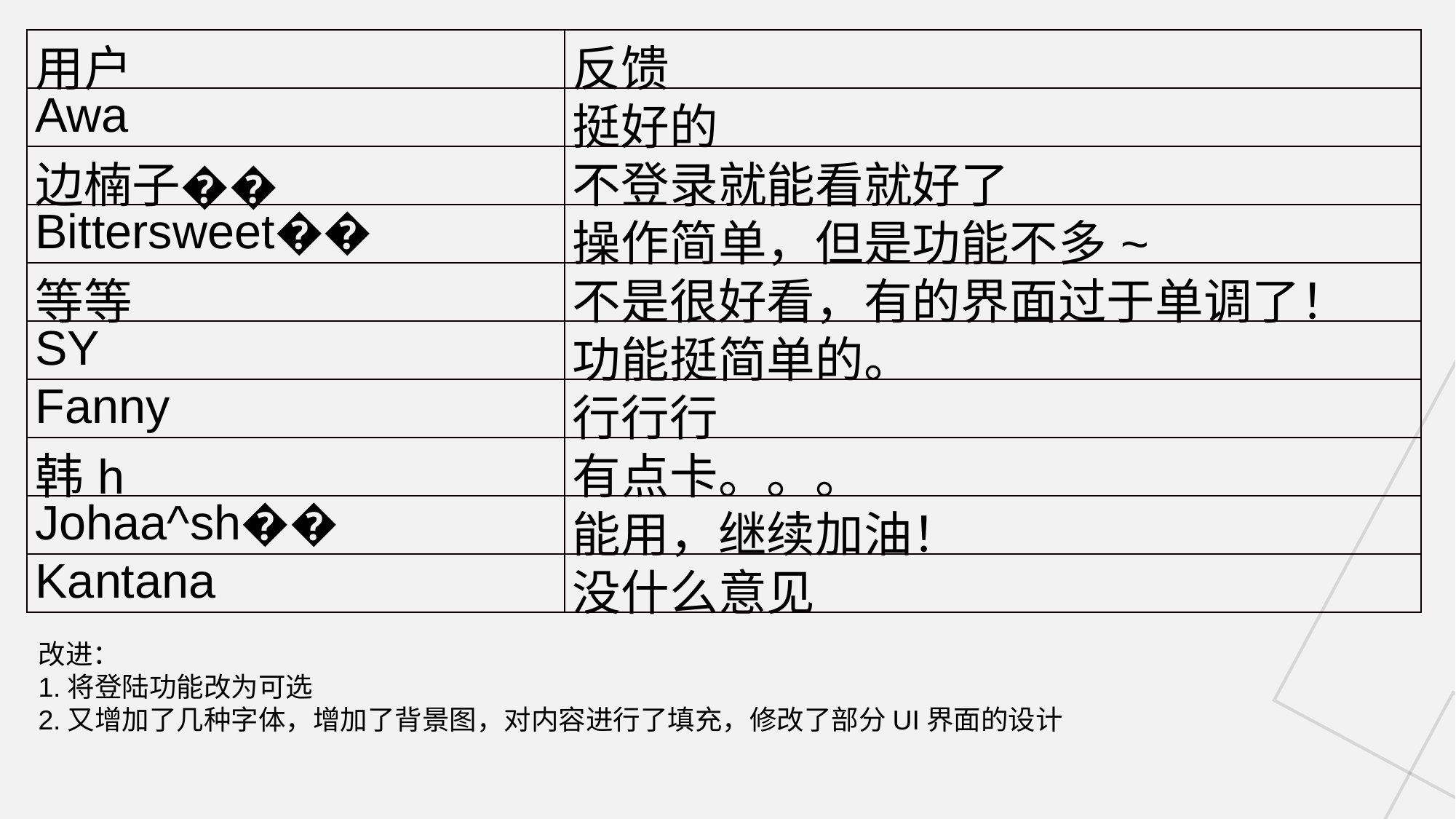

| 用户 | 反馈 |
| --- | --- |
| Awa | 挺好的 |
| 边楠子�� | 不登录就能看就好了 |
| Bittersweet�� | 操作简单，但是功能不多~ |
| 等等 | 不是很好看，有的界面过于单调了！ |
| SY | 功能挺简单的。 |
| Fanny | 行行行 |
| 韩h | 有点卡。。。 |
| Johaa^sh�� | 能用，继续加油！ |
| Kantana | 没什么意见 |

汇报人：OneSurprise
改进：
1.将登陆功能改为可选
2.又增加了几种字体，增加了背景图，对内容进行了填充，修改了部分UI界面的设计